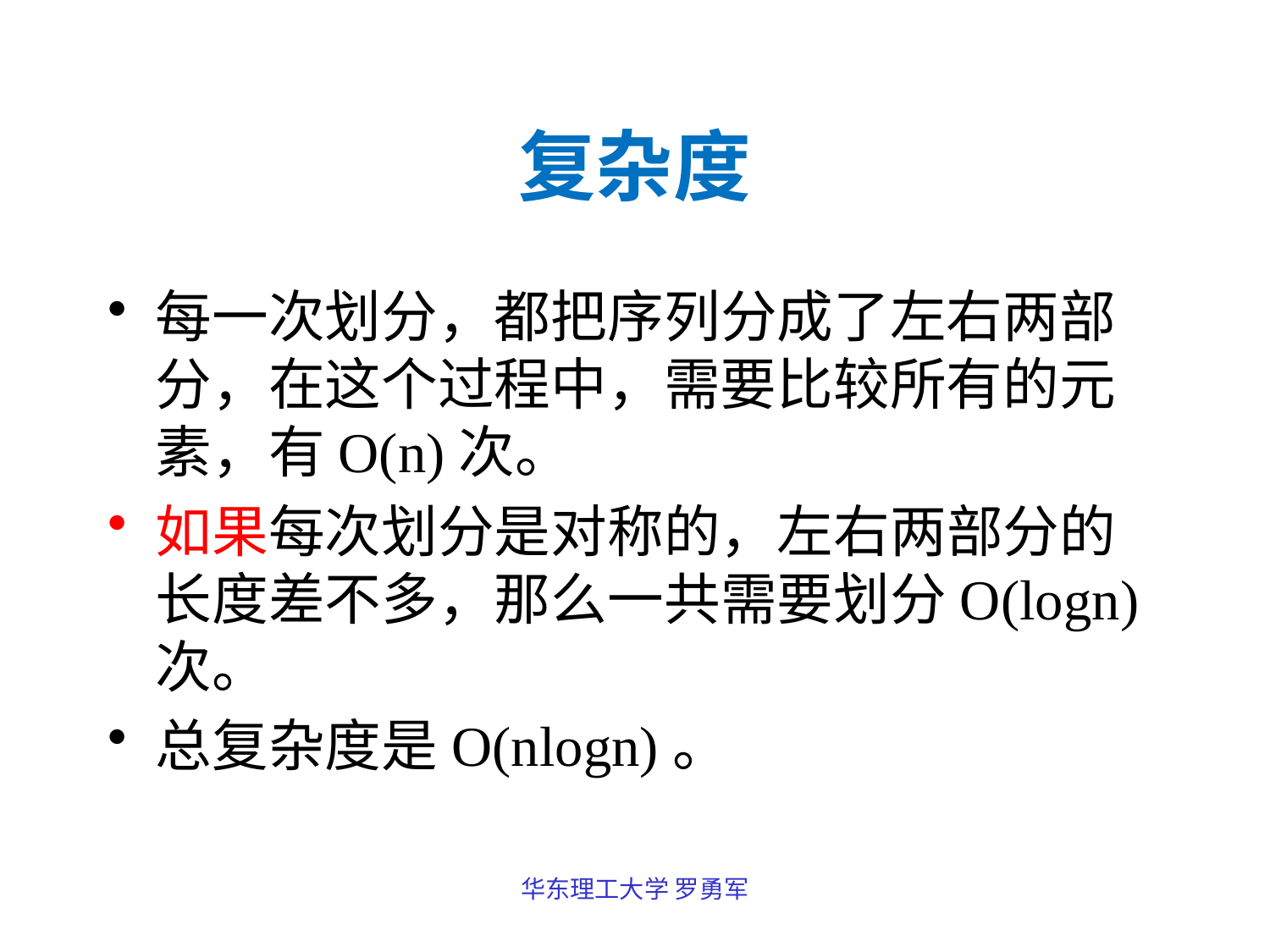

# 复杂度
每一次划分，都把序列分成了左右两部分，在这个过程中，需要比较所有的元素，有O(n)次。
如果每次划分是对称的，左右两部分的长度差不多，那么一共需要划分O(logn)次。
总复杂度是O(nlogn)。

华东理工大学 罗勇军